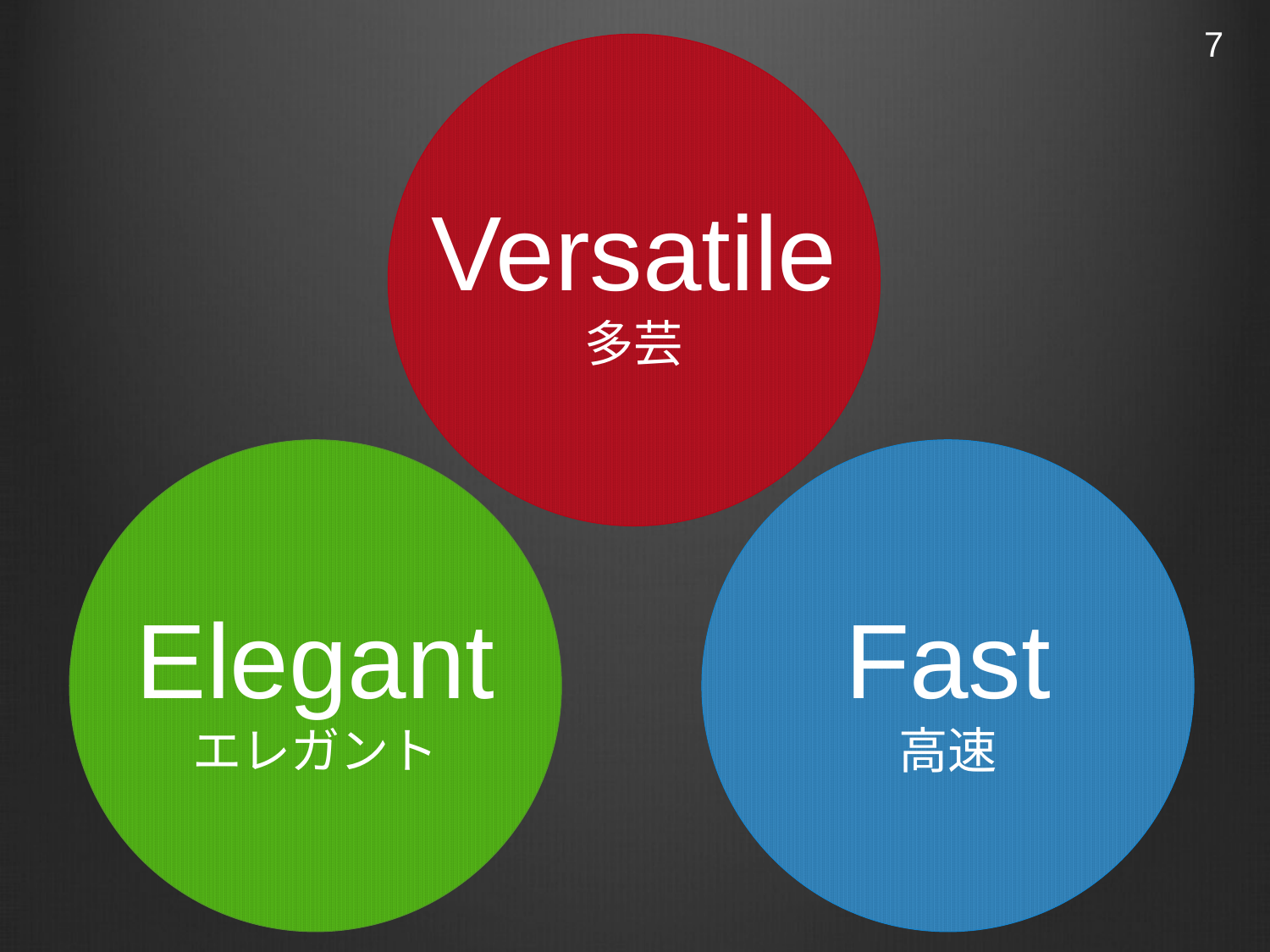

7
Versatile
多芸

Elegant
エレガント
Fast
高速